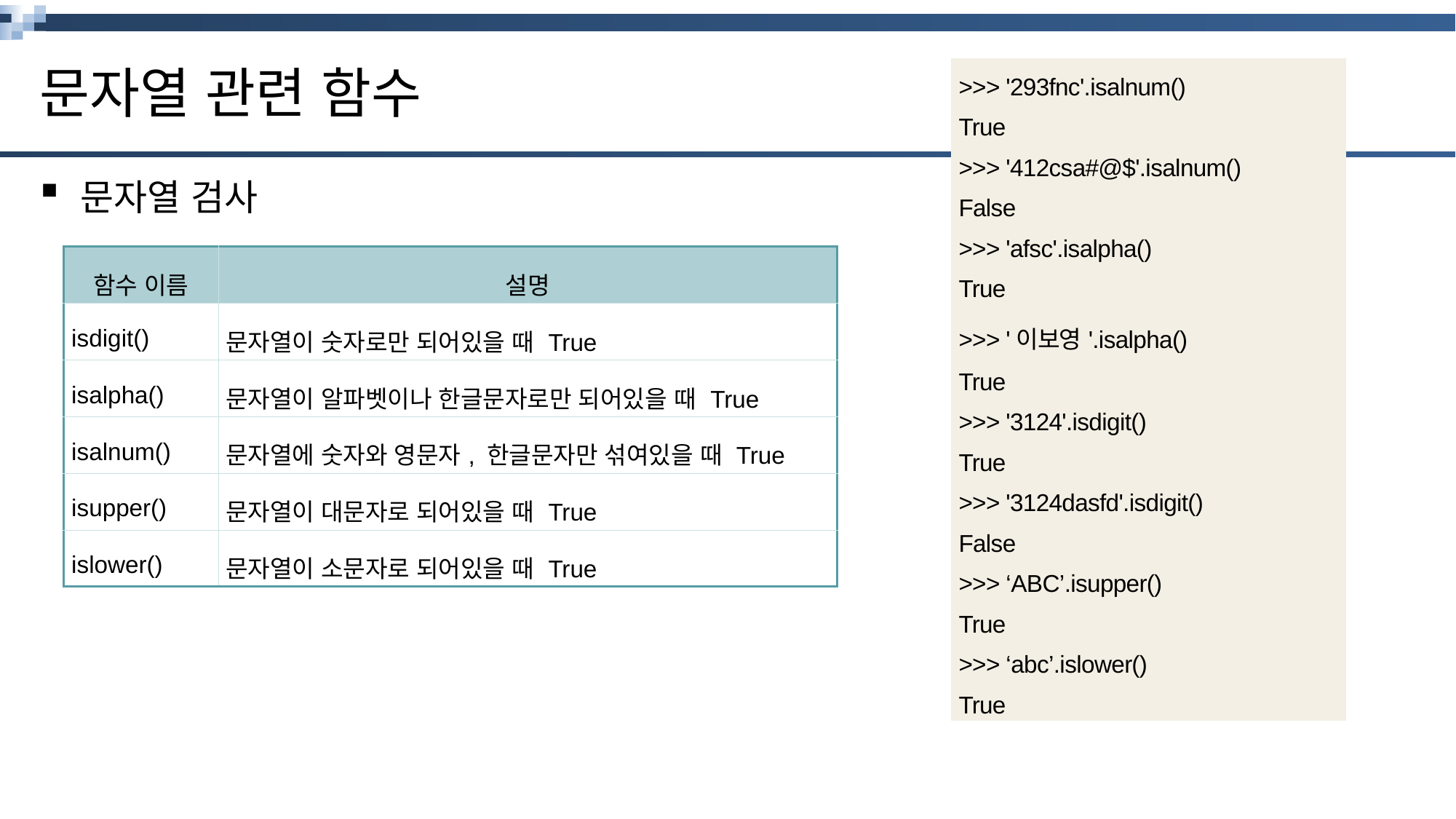

# 문자열 관련 함수
| >>> '293fnc'.isalnum() True >>> '412csa#@$'.isalnum() False >>> 'afsc'.isalpha() True >>> '이보영'.isalpha() True >>> '3124'.isdigit() True >>> '3124dasfd'.isdigit() False >>> ‘ABC’.isupper() True >>> ‘abc’.islower() True |
| --- |
문자열 검사
| 함수 이름 | 설명 |
| --- | --- |
| isdigit() | 문자열이 숫자로만 되어있을 때 True |
| isalpha() | 문자열이 알파벳이나 한글문자로만 되어있을 때 True |
| isalnum() | 문자열에 숫자와 영문자, 한글문자만 섞여있을 때 True |
| isupper() | 문자열이 대문자로 되어있을 때 True |
| islower() | 문자열이 소문자로 되어있을 때 True |